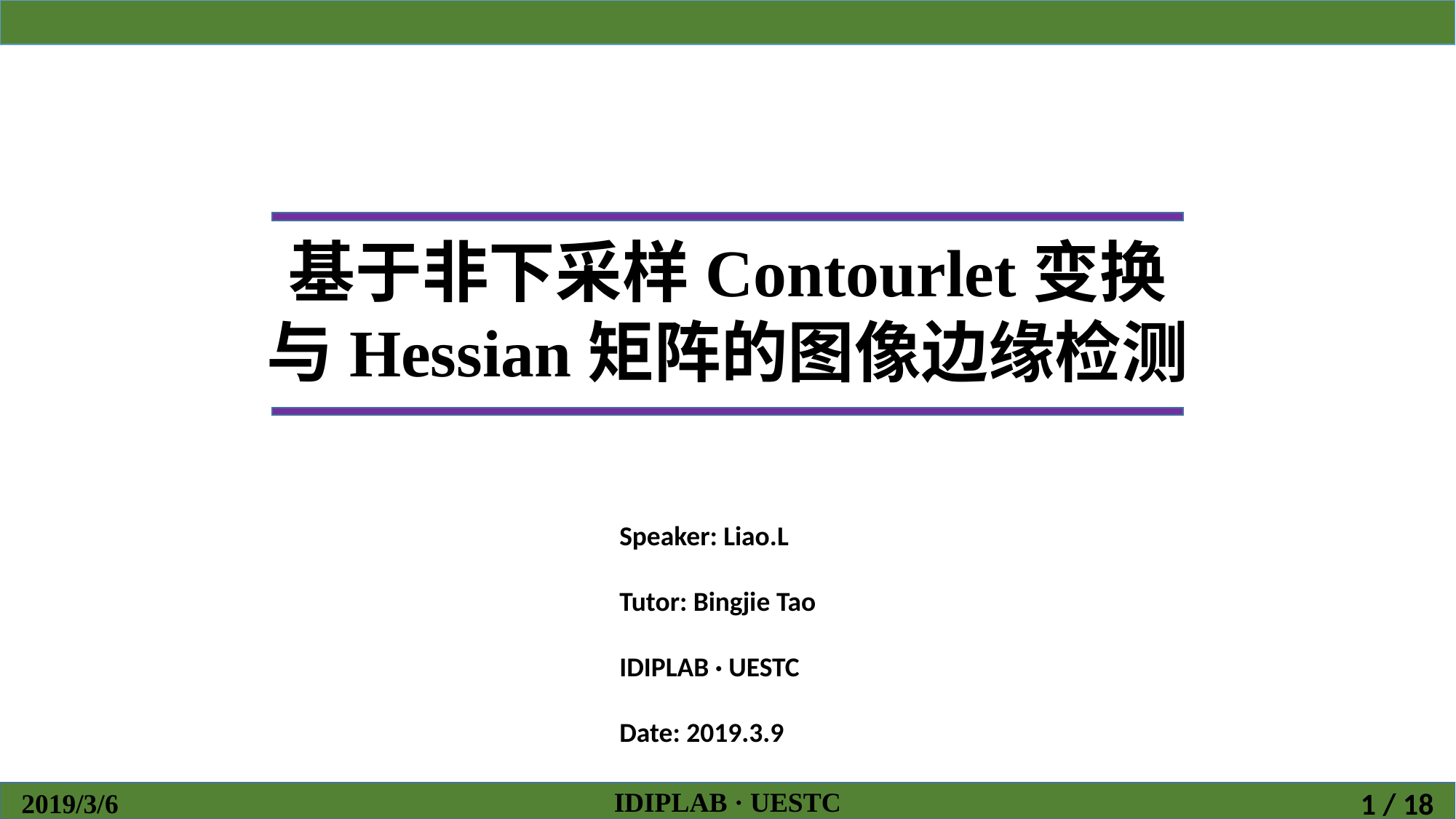

基于非下采样Contourlet变换
与Hessian矩阵的图像边缘检测

Speaker: Liao.L
Tutor: Bingjie Tao
IDIPLAB · UESTC
Date: 2019.3.9
IDIPLAB · UESTC
2019/3/6
1 / 18